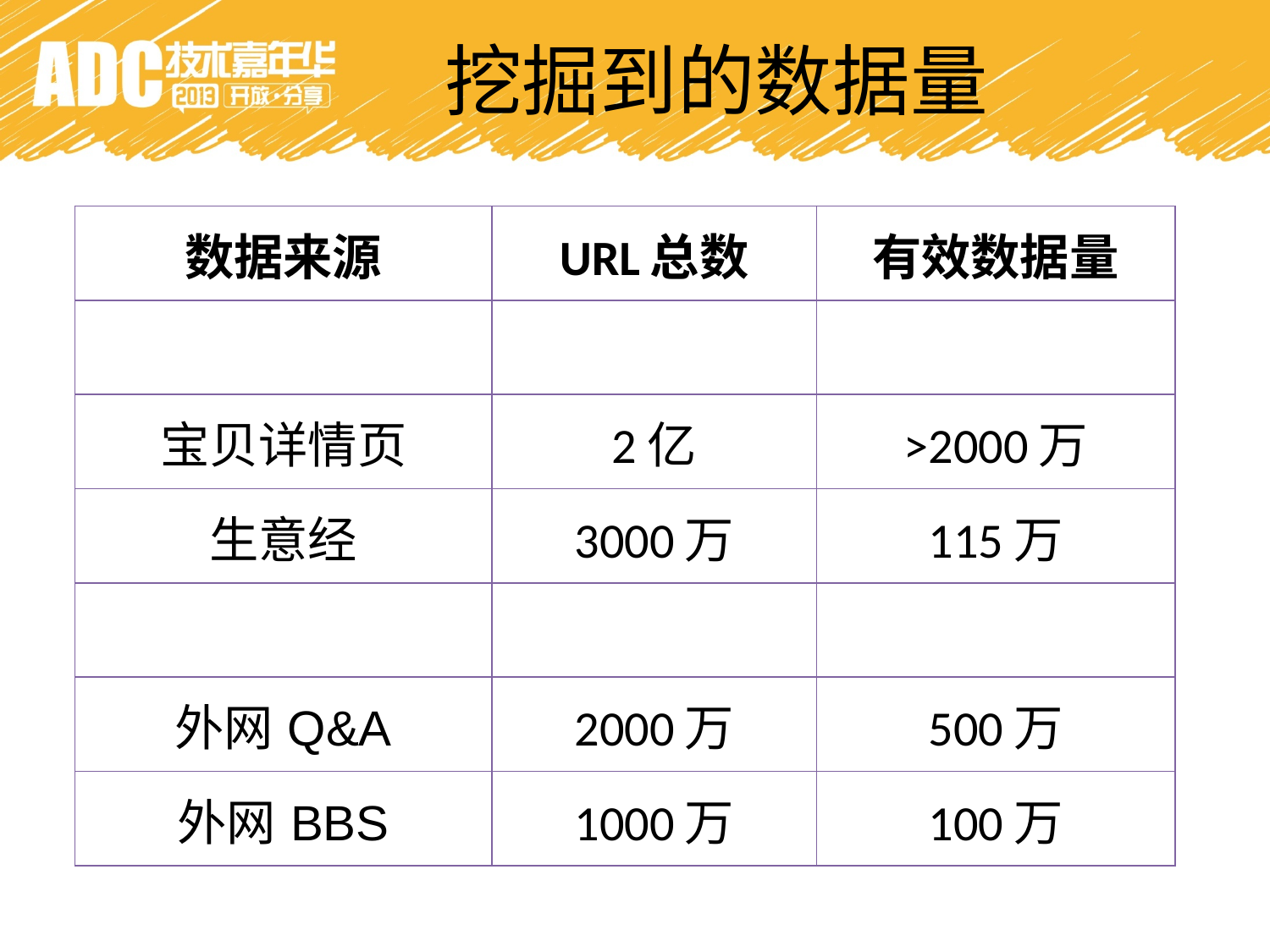

挖掘到的数据量
| 数据来源 | URL总数 | 有效数据量 |
| --- | --- | --- |
|  |  |  |
| 宝贝详情页 | 2亿 | >2000万 |
| 生意经 | 3000万 | 115万 |
|  |  |  |
| 外网Q&A | 2000万 | 500万 |
| 外网BBS | 1000万 | 100万 |